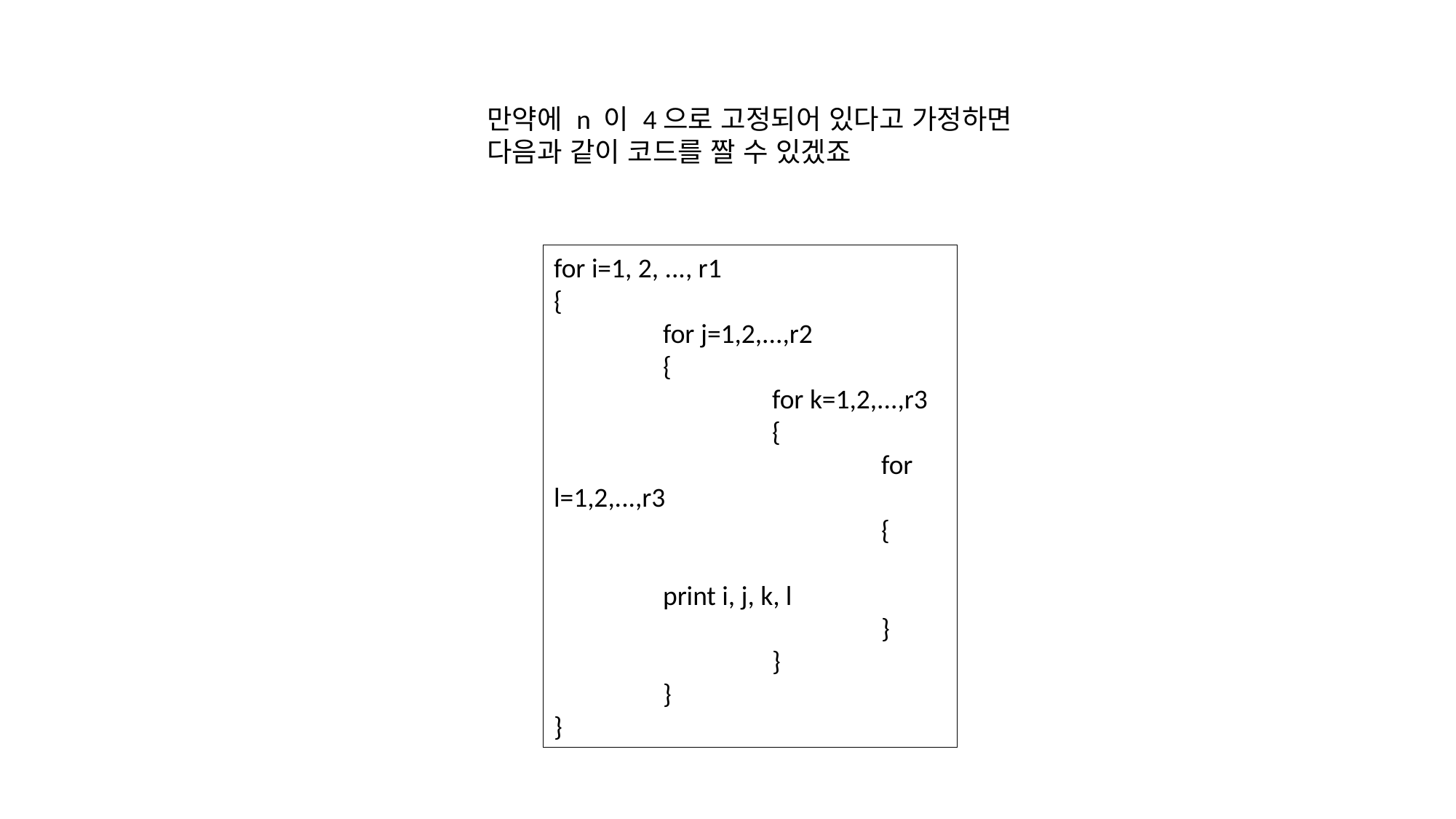

만약에 n 이 4으로 고정되어 있다고 가정하면
다음과 같이 코드를 짤 수 있겠죠
for i=1, 2, ..., r1
{
	for j=1,2,...,r2
	{
		for k=1,2,...,r3
		{
			for l=1,2,...,r3
			{
				print i, j, k, l
			}
		}
	}
}